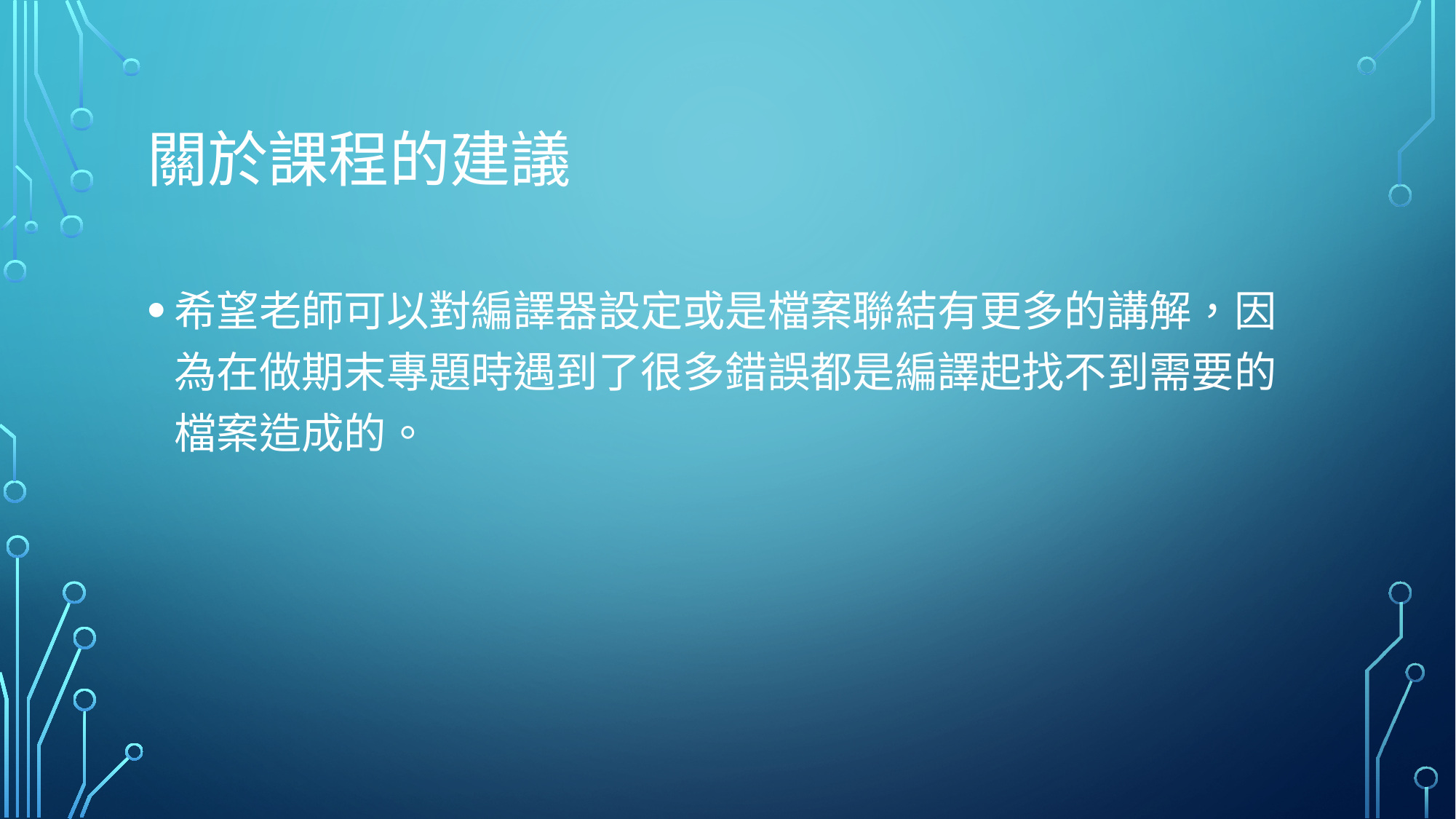

# 關於課程的建議
希望老師可以對編譯器設定或是檔案聯結有更多的講解，因為在做期末專題時遇到了很多錯誤都是編譯起找不到需要的檔案造成的。